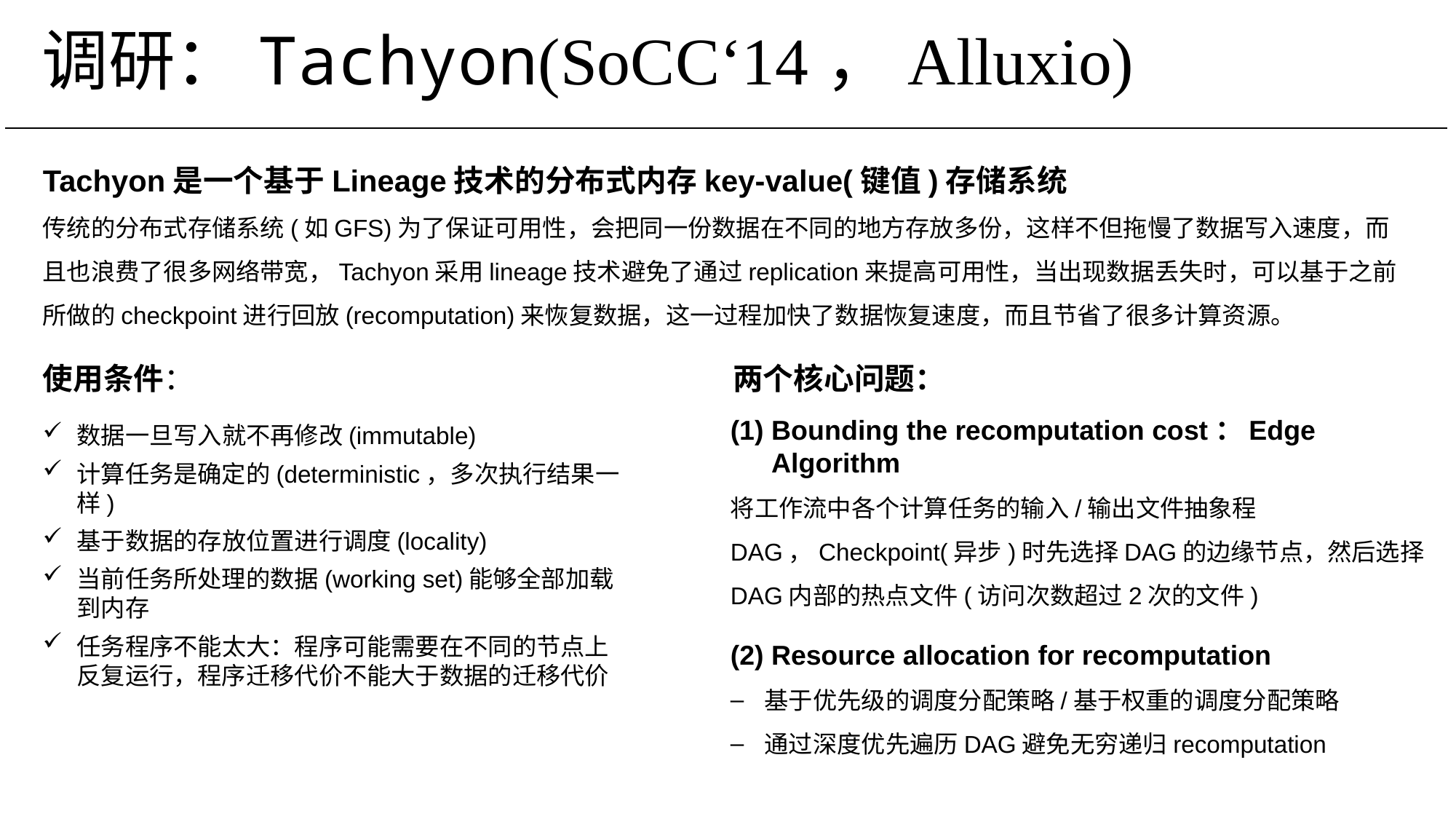

# 调研：Tachyon(SoCC‘14，Alluxio)
Tachyon是一个基于Lineage技术的分布式内存key-value(键值)存储系统
传统的分布式存储系统(如GFS)为了保证可用性，会把同一份数据在不同的地方存放多份，这样不但拖慢了数据写入速度，而且也浪费了很多网络带宽，Tachyon采用lineage技术避免了通过replication来提高可用性，当出现数据丢失时，可以基于之前所做的checkpoint进行回放(recomputation)来恢复数据，这一过程加快了数据恢复速度，而且节省了很多计算资源。
使用条件：
两个核心问题：
Bounding the recomputation cost：Edge Algorithm
将工作流中各个计算任务的输入/输出文件抽象程DAG，Checkpoint(异步)时先选择DAG的边缘节点，然后选择DAG内部的热点文件(访问次数超过2次的文件)

(2) Resource allocation for recomputation
基于优先级的调度分配策略/基于权重的调度分配策略
通过深度优先遍历DAG避免无穷递归recomputation
数据一旦写入就不再修改(immutable)
计算任务是确定的(deterministic，多次执行结果一样)
基于数据的存放位置进行调度(locality)
当前任务所处理的数据(working set)能够全部加载到内存
任务程序不能太大：程序可能需要在不同的节点上反复运行，程序迁移代价不能大于数据的迁移代价